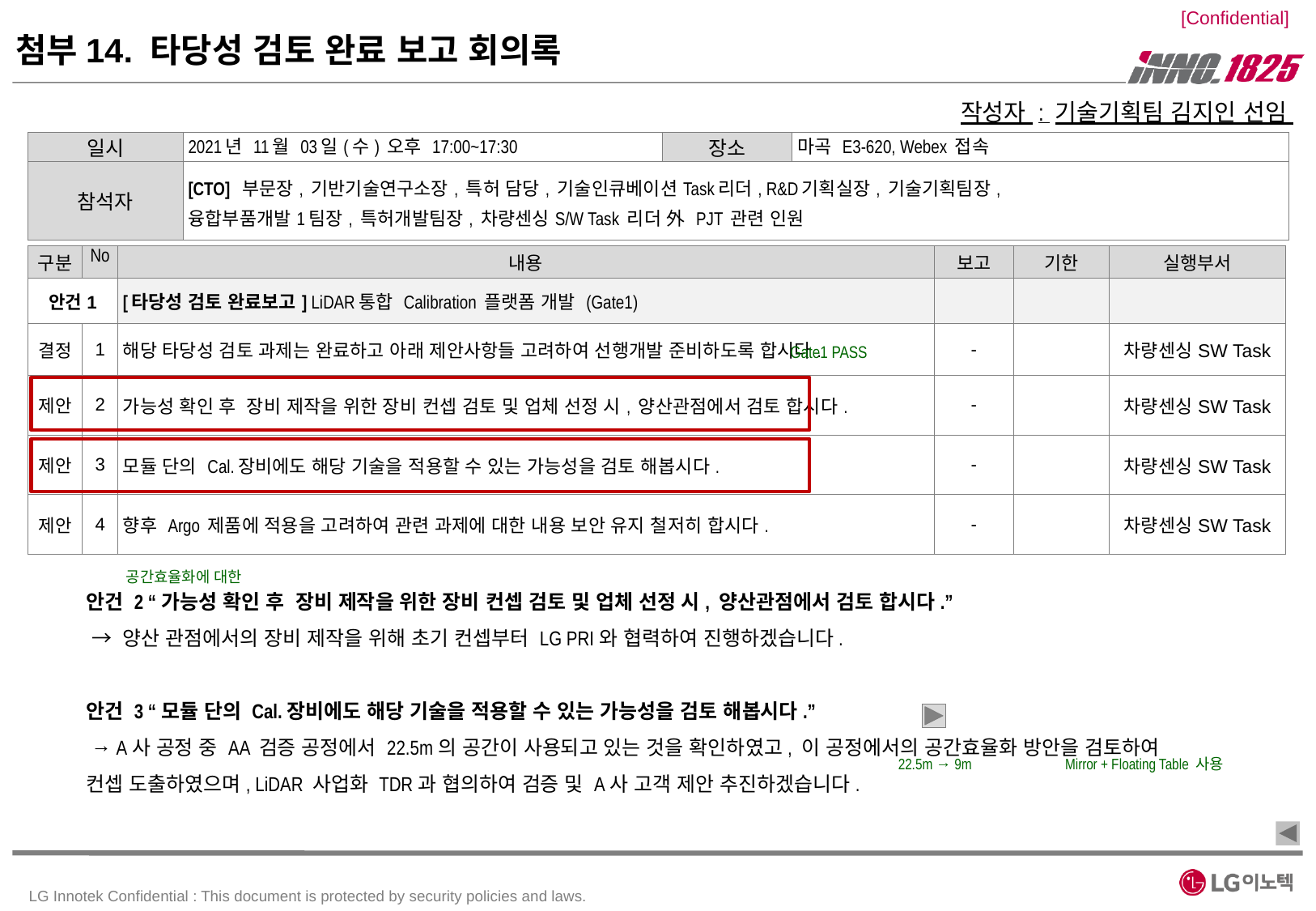

첨부14. 타당성 검토 완료 보고 회의록
작성자 : 기술기획팀 김지인 선임
| 일시 | 2021년 11월 03일(수) 오후 17:00~17:30 | 장소 | 마곡 E3-620, Webex 접속 |
| --- | --- | --- | --- |
| 참석자 | [CTO] 부문장, 기반기술연구소장, 특허 담당, 기술인큐베이션Task리더, R&D기획실장, 기술기획팀장, 융합부품개발1팀장, 특허개발팀장, 차량센싱S/W Task 리더 外 PJT 관련 인원 |  |  |
| 구분 | No | 내용 | 보고 | 기한 | 실행부서 |
| --- | --- | --- | --- | --- | --- |
| 안건1 |  | [타당성 검토 완료보고] LiDAR통합 Calibration 플랫폼 개발 (Gate1) |  |  |  |
| 결정 | 1 | 해당 타당성 검토 과제는 완료하고 아래 제안사항들 고려하여 선행개발 준비하도록 합시다. | - |  | 차량센싱SW Task |
| 제안 | 2 | 가능성 확인 후 장비 제작을 위한 장비 컨셉 검토 및 업체 선정 시, 양산관점에서 검토 합시다. | - |  | 차량센싱SW Task |
| 제안 | 3 | 모듈 단의 Cal.장비에도 해당 기술을 적용할 수 있는 가능성을 검토 해봅시다. | - |  | 차량센싱SW Task |
| 제안 | 4 | 향후 Argo 제품에 적용을 고려하여 관련 과제에 대한 내용 보안 유지 철저히 합시다. | - |  | 차량센싱SW Task |
Gate1 PASS

공간효율화에 대한
안건 2 “가능성 확인 후  장비 제작을 위한 장비 컨셉 검토 및 업체 선정 시, 양산관점에서 검토 합시다.”
 → 양산 관점에서의 장비 제작을 위해 초기 컨셉부터 LG PRI와 협력하여 진행하겠습니다.

안건 3 “모듈 단의 Cal.장비에도 해당 기술을 적용할 수 있는 가능성을 검토 해봅시다.”
 → A사 공정 중 AA 검증 공정에서 22.5m의 공간이 사용되고 있는 것을 확인하였고, 이 공정에서의 공간효율화 방안을 검토하여 컨셉 도출하였으며, LiDAR 사업화 TDR과 협의하여 검증 및 A사 고객 제안 추진하겠습니다.

22.5m → 9m
Mirror + Floating Table 사용